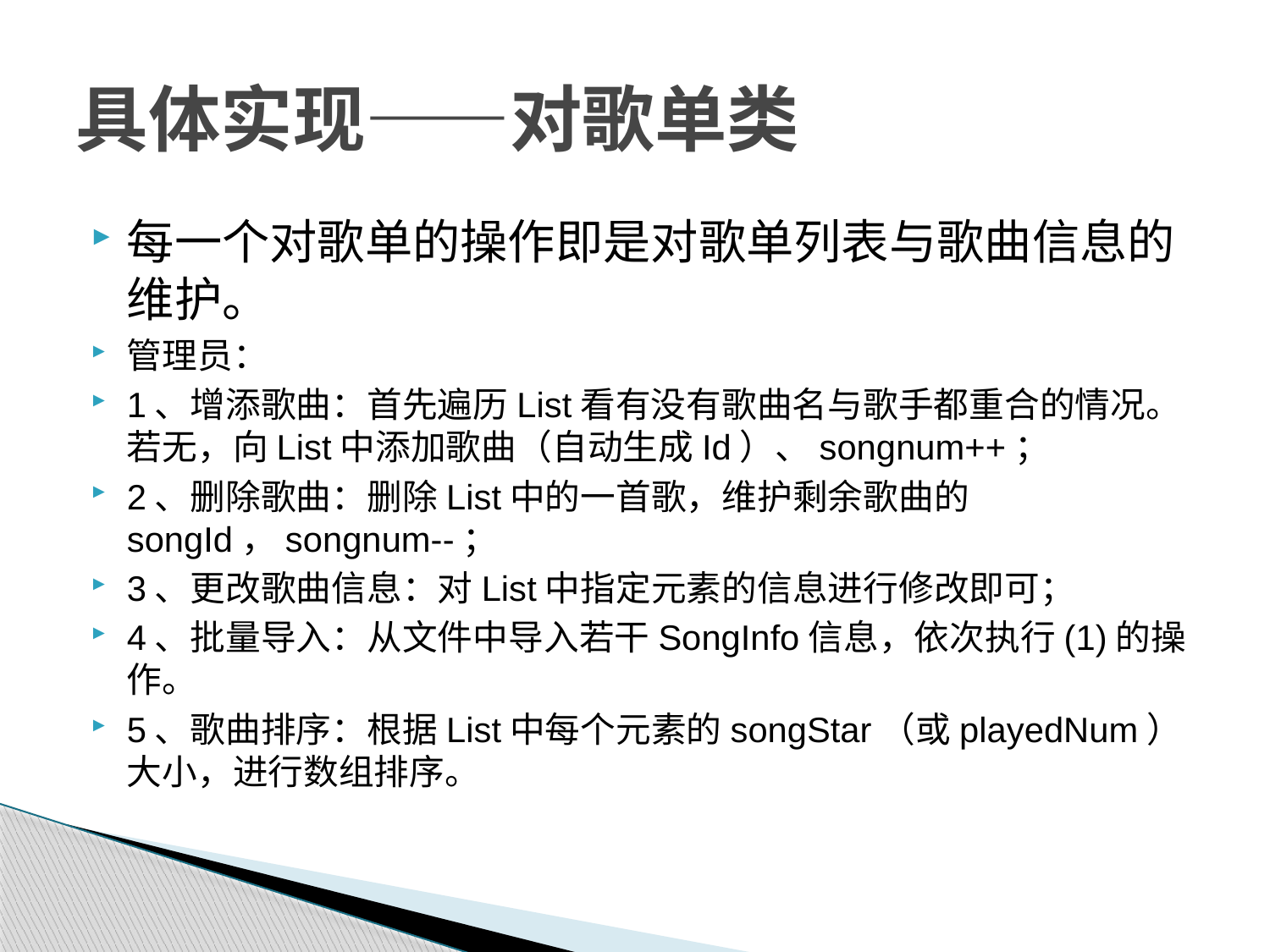

# 具体实现——对歌单类
每一个对歌单的操作即是对歌单列表与歌曲信息的维护。
管理员：
1、增添歌曲：首先遍历List看有没有歌曲名与歌手都重合的情况。若无，向List中添加歌曲（自动生成Id）、songnum++；
2、删除歌曲：删除List中的一首歌，维护剩余歌曲的songId，songnum--；
3、更改歌曲信息：对List中指定元素的信息进行修改即可；
4、批量导入：从文件中导入若干SongInfo信息，依次执行(1)的操作。
5、歌曲排序：根据List中每个元素的songStar（或playedNum）大小，进行数组排序。